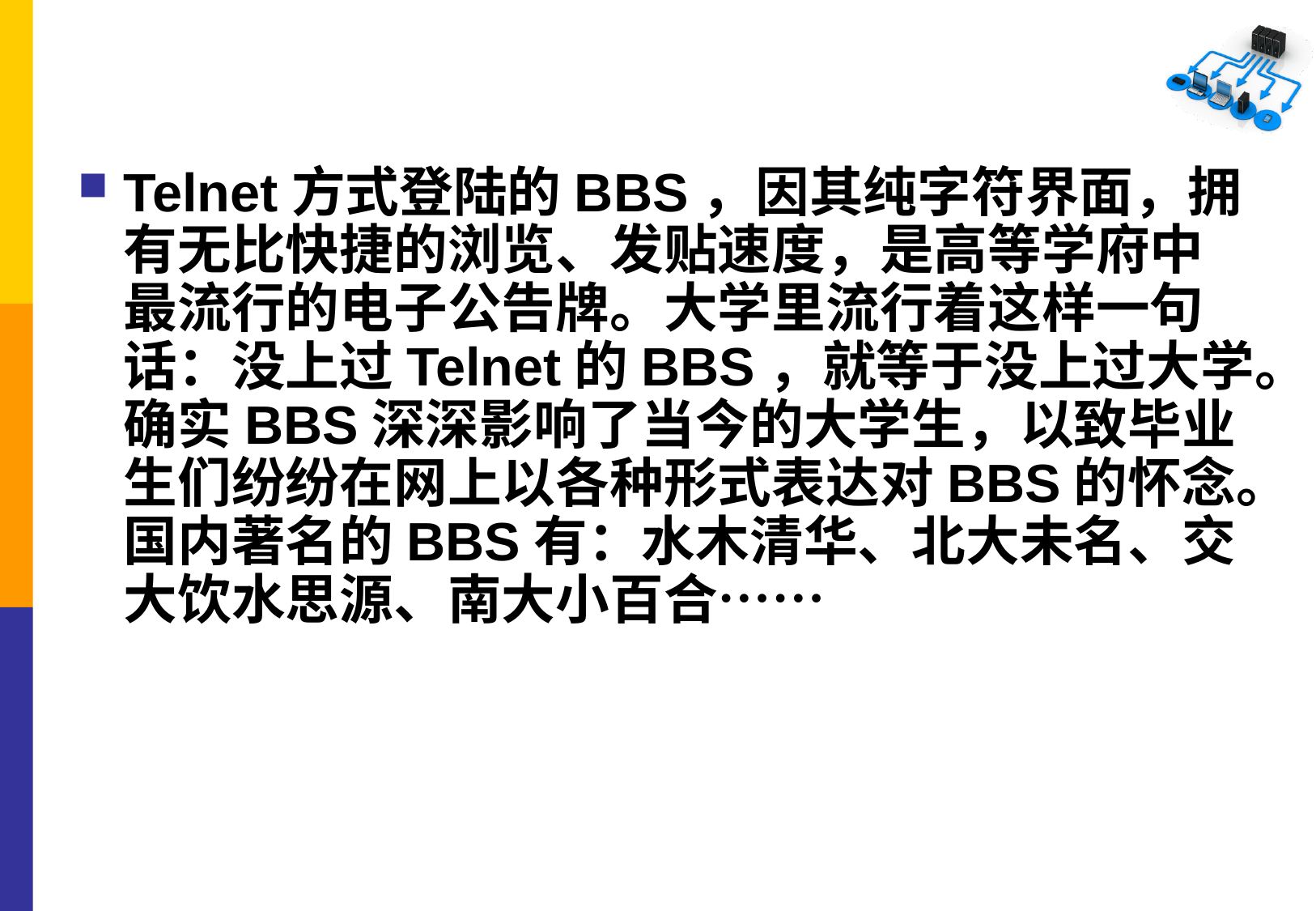

Telnet方式登陆的BBS，因其纯字符界面，拥有无比快捷的浏览、发贴速度，是高等学府中最流行的电子公告牌。大学里流行着这样一句话：没上过Telnet的BBS，就等于没上过大学。确实BBS深深影响了当今的大学生，以致毕业生们纷纷在网上以各种形式表达对BBS的怀念。国内著名的BBS有：水木清华、北大未名、交大饮水思源、南大小百合……